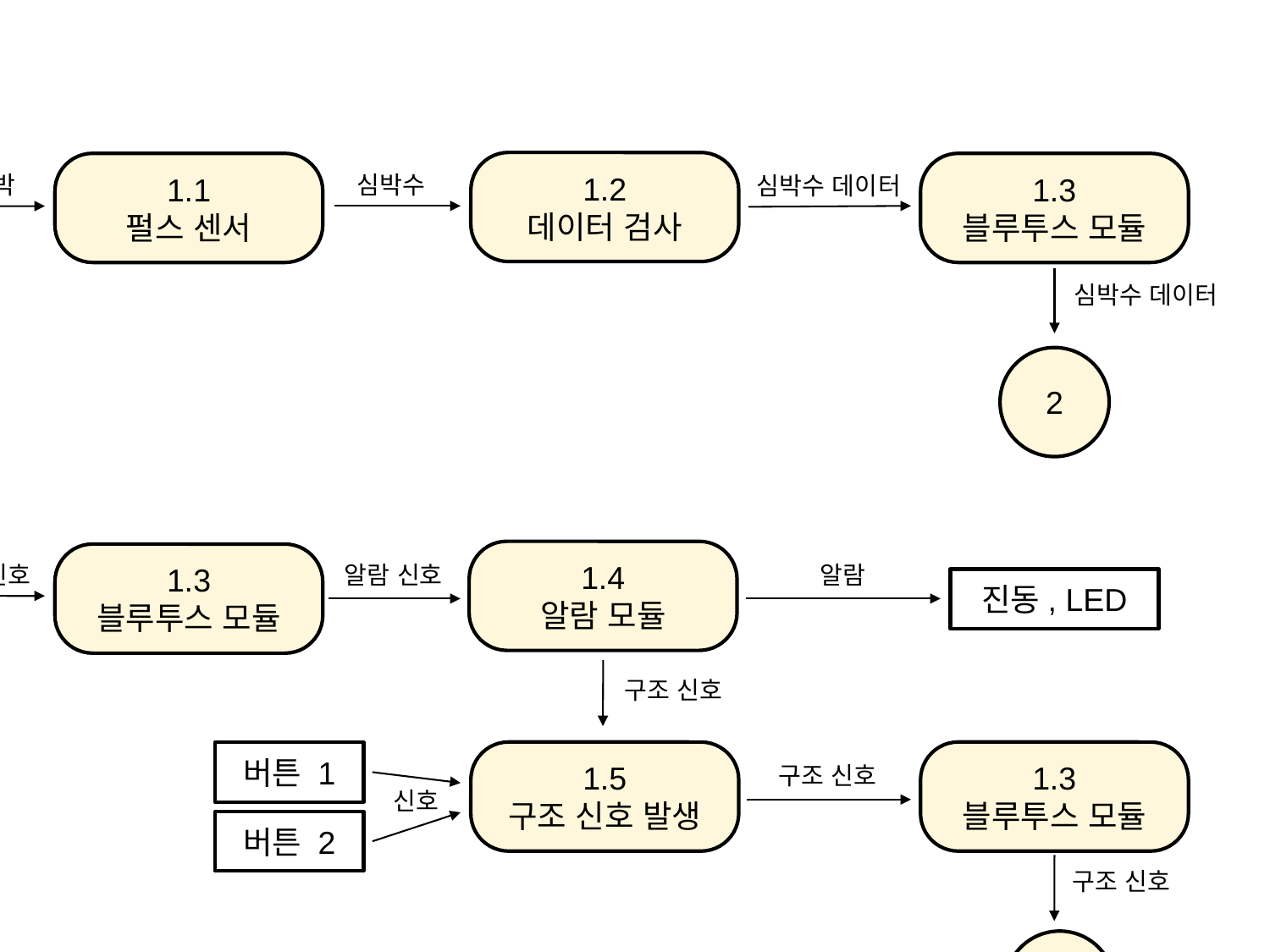

1.2
데이터 검사
1.1
펄스 센서
1.3
블루투스 모듈
심박수
심박
심박수 데이터
사용자
심박수 데이터
2
2
1.4
알람 모듈
1.3
블루투스 모듈
알람 신호
알람
알람 신호
진동, LED
구조 신호
1.5
구조 신호 발생
1.3
블루투스 모듈
버튼 1
구조 신호
신호
버튼 2
구조 신호
2